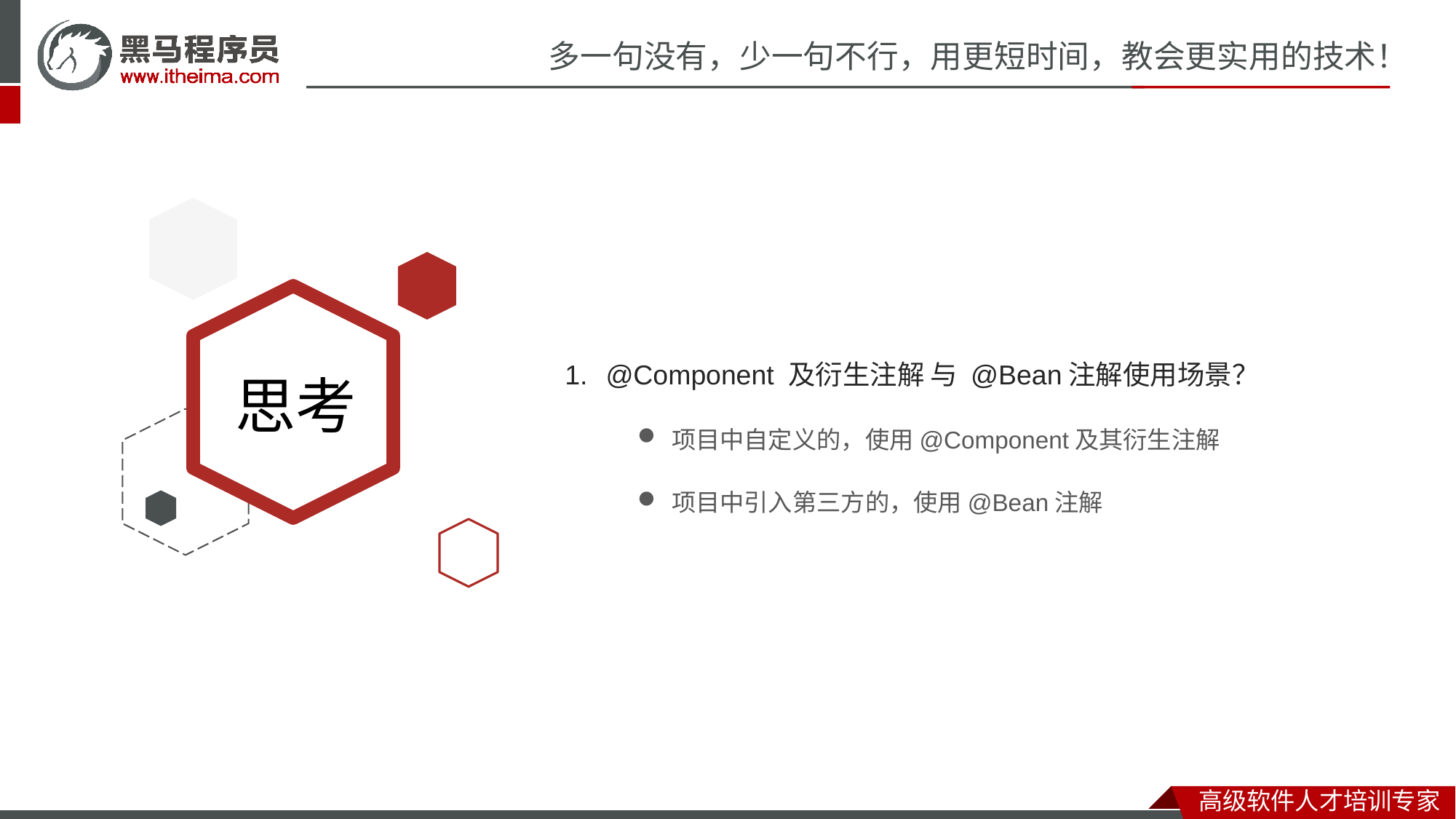

@Component 及衍生注解 与 @Bean注解使用场景？
项目中自定义的，使用@Component及其衍生注解
项目中引入第三方的，使用@Bean注解